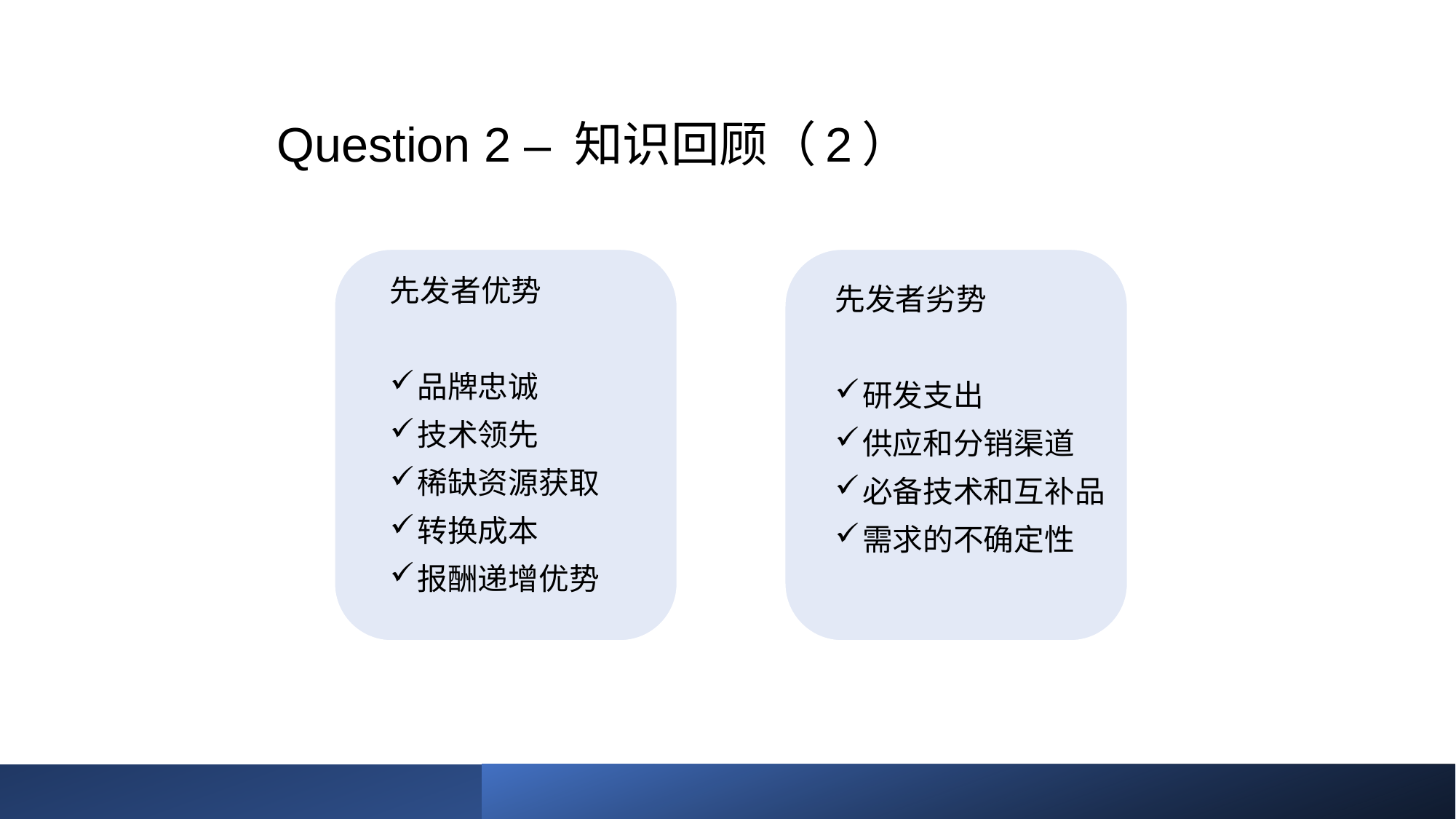

# Question 2 – 知识回顾（2）

先发者优势

品牌忠诚
技术领先
稀缺资源获取
转换成本
报酬递增优势
先发者劣势

研发支出
供应和分销渠道
必备技术和互补品
需求的不确定性